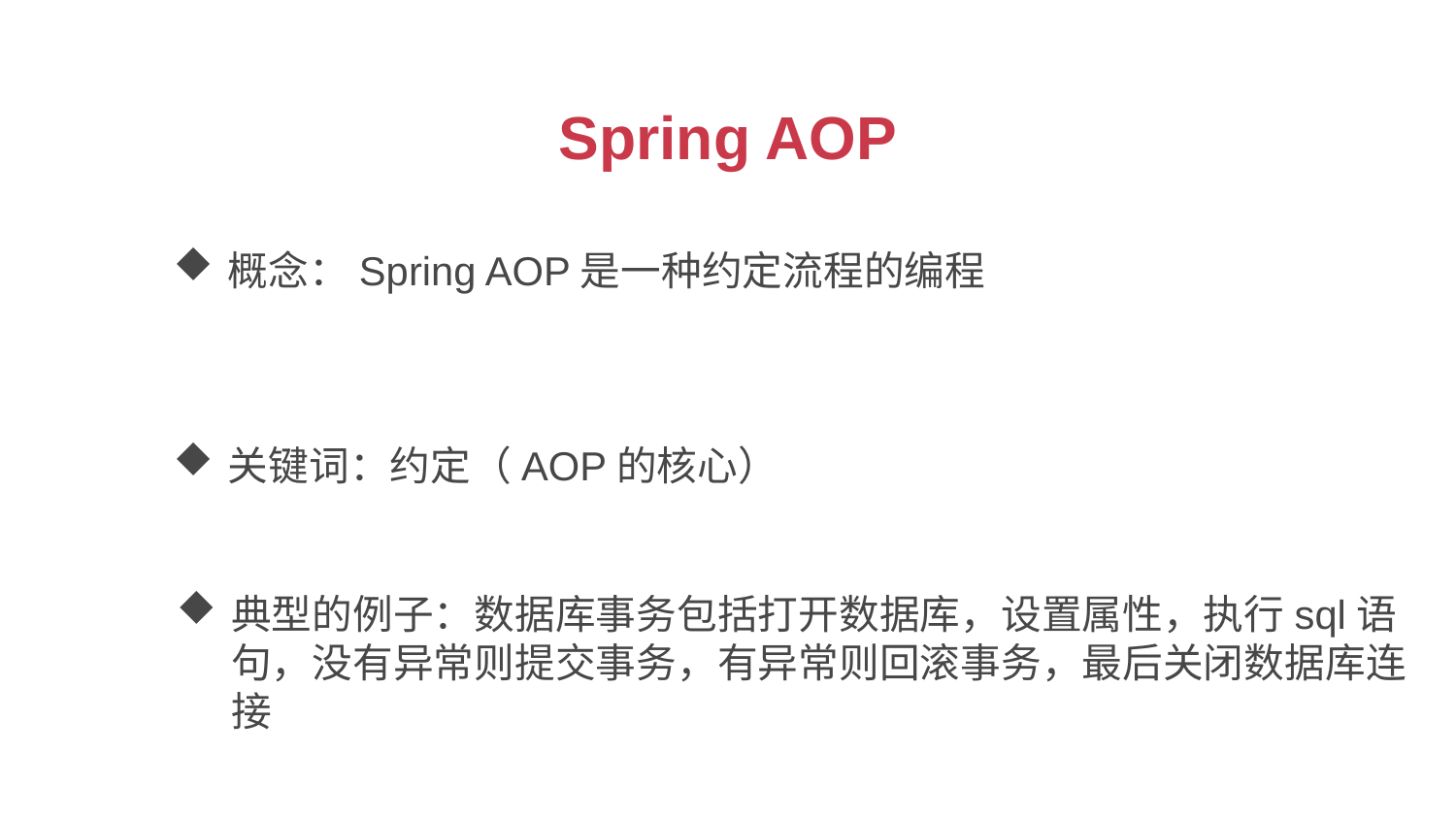

Spring AOP
概念：Spring AOP是一种约定流程的编程
关键词：约定（AOP的核心）
典型的例子：数据库事务包括打开数据库，设置属性，执行sql语句，没有异常则提交事务，有异常则回滚事务，最后关闭数据库连接